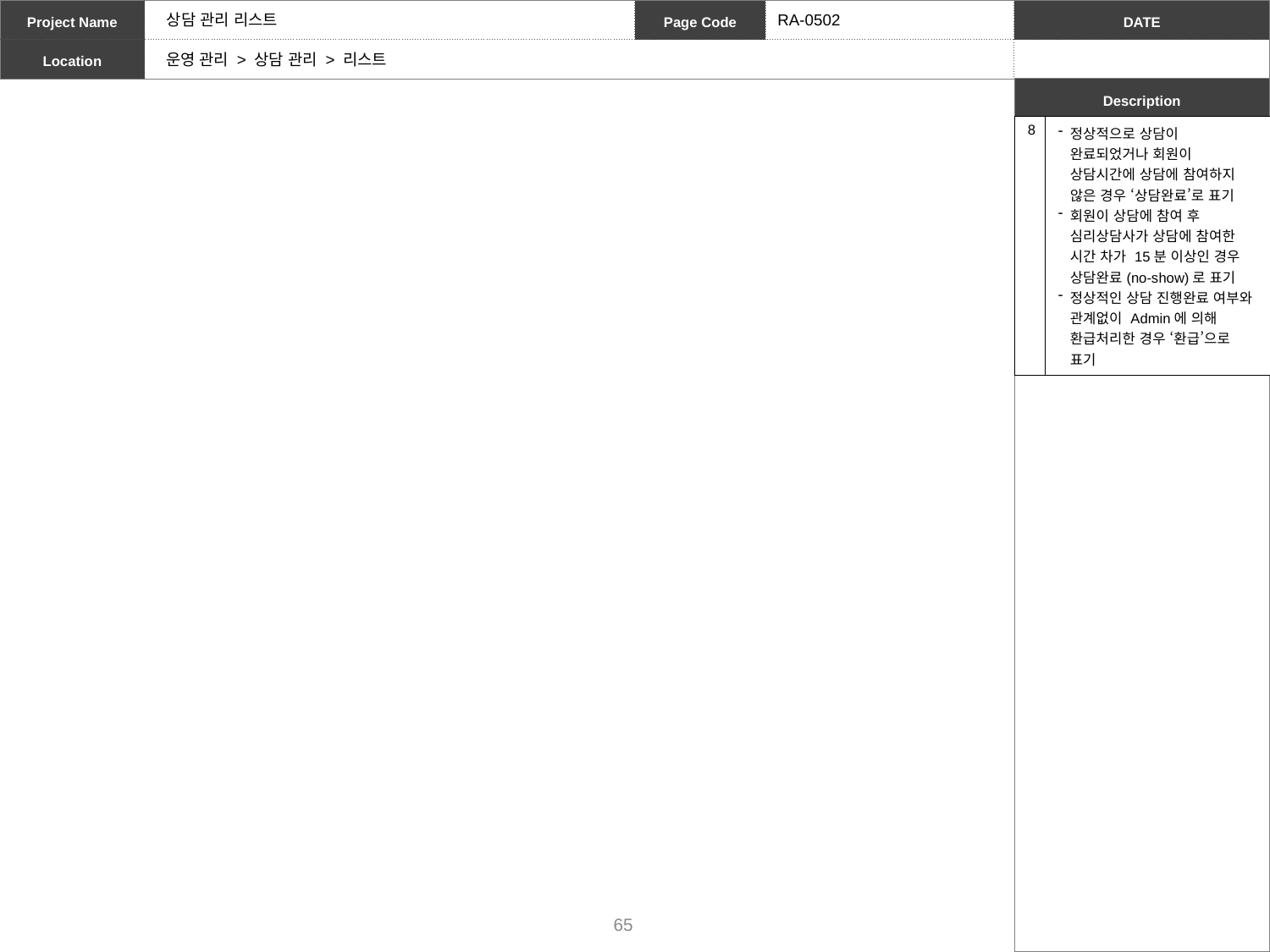

상담 관리 리스트
RA-0502
운영 관리 > 상담 관리 > 리스트
| 8 | 정상적으로 상담이 완료되었거나 회원이 상담시간에 상담에 참여하지 않은 경우 ‘상담완료’로 표기 회원이 상담에 참여 후 심리상담사가 상담에 참여한 시간 차가 15분 이상인 경우 상담완료(no-show)로 표기 정상적인 상담 진행완료 여부와 관계없이 Admin에 의해 환급처리한 경우 ‘환급’으로 표기 |
| --- | --- |
65